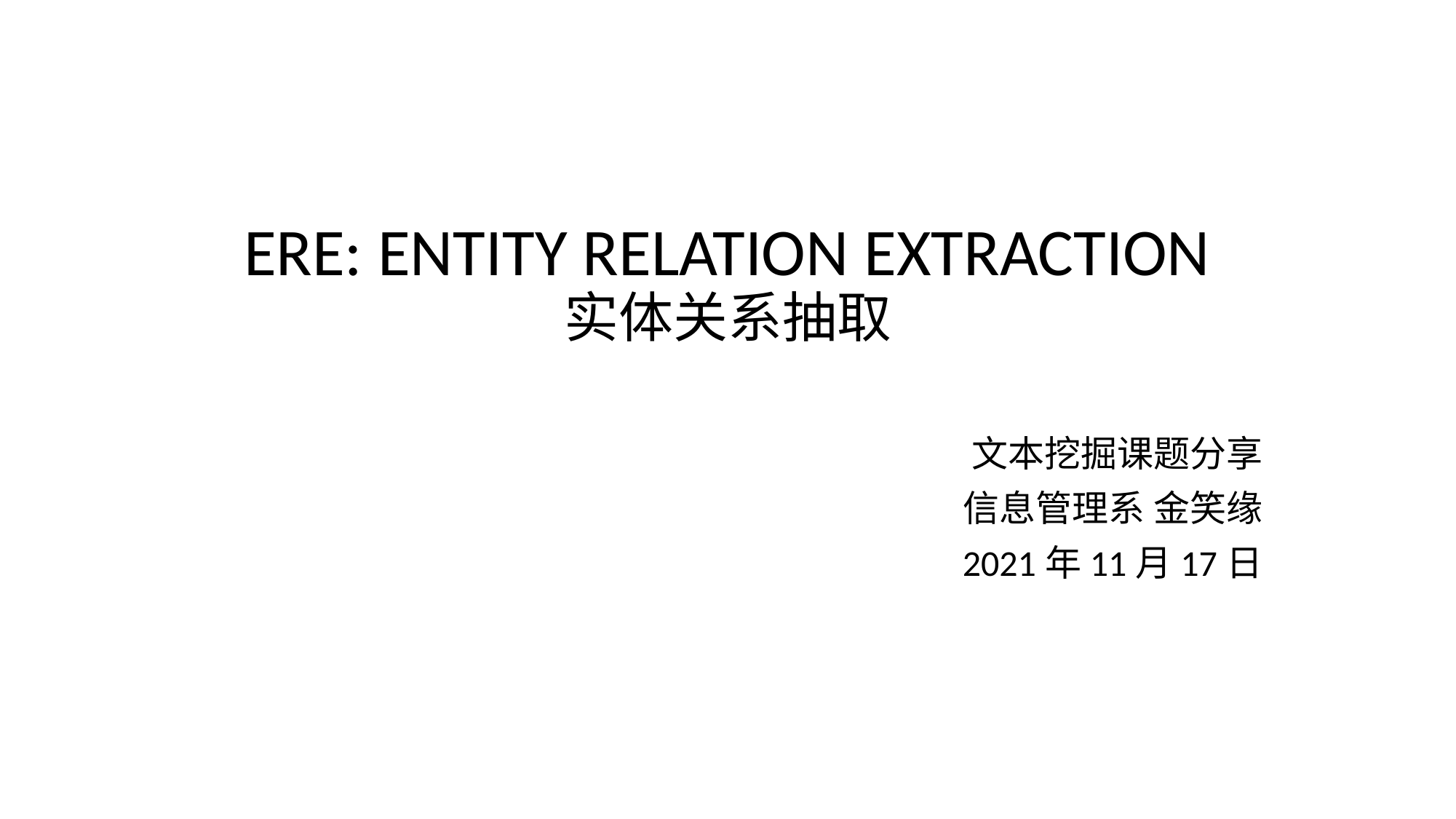

# ERE: ENTITY RELATION EXTRACTION 实体关系抽取
文本挖掘课题分享
信息管理系 金笑缘
2021年11月17日